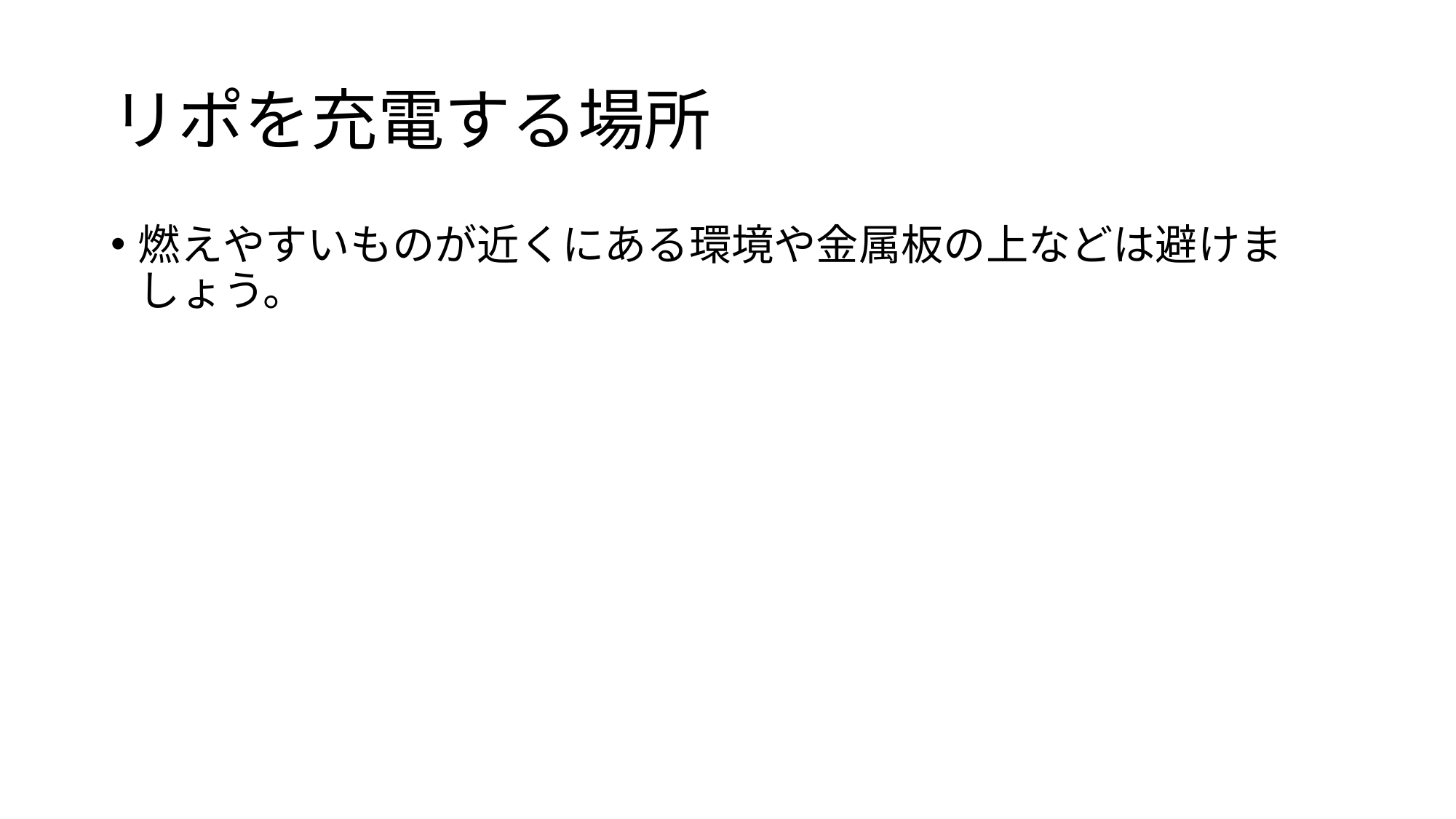

# リポを充電する場所
燃えやすいものが近くにある環境や金属板の上などは避けましょう。